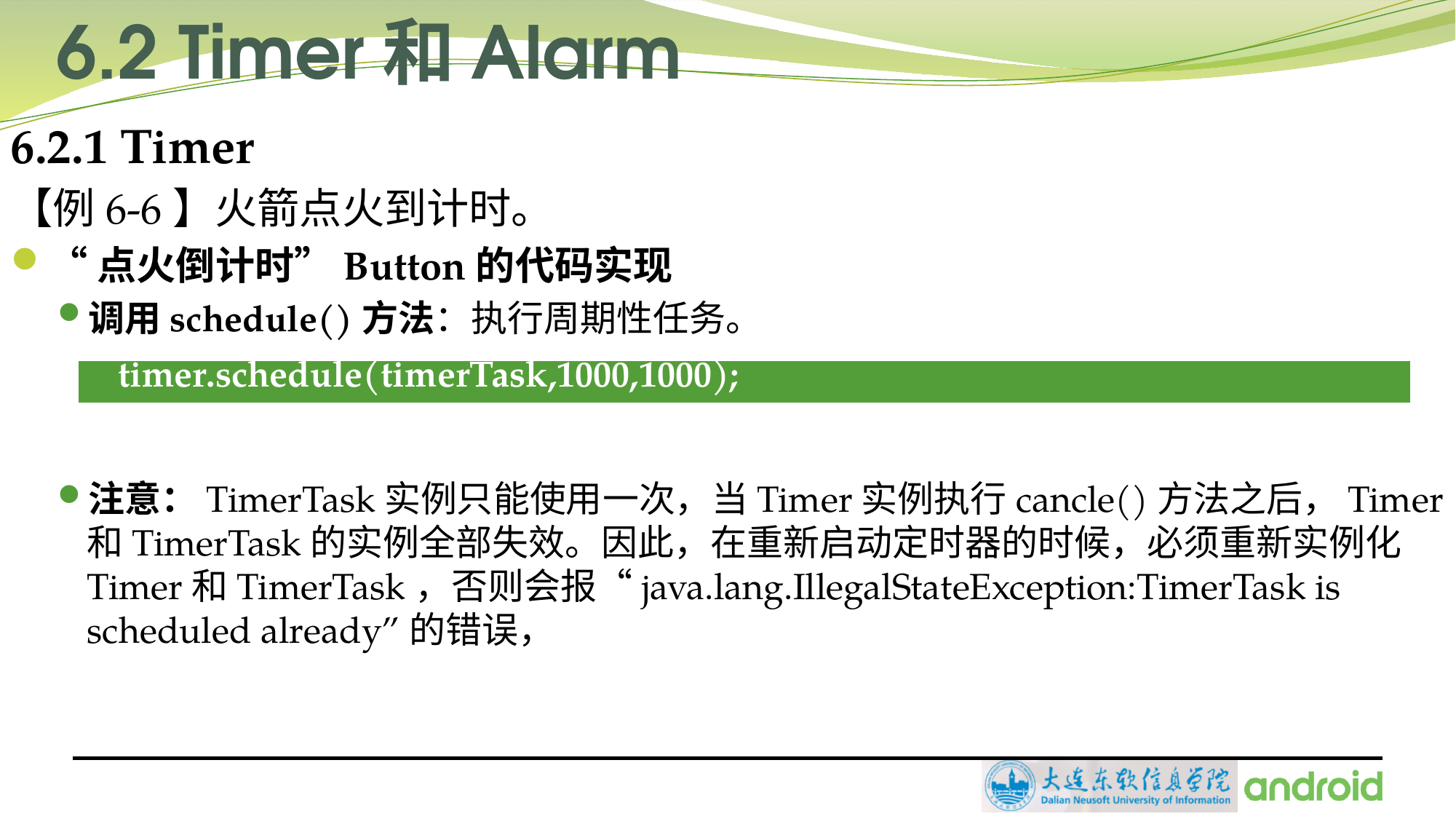

# 6.2 Timer和Alarm
6.2.1 Timer
【例6-6】火箭点火到计时。
“点火倒计时”Button的代码实现
调用schedule()方法：执行周期性任务。

注意：TimerTask实例只能使用一次，当Timer实例执行cancle()方法之后，Timer和TimerTask的实例全部失效。因此，在重新启动定时器的时候，必须重新实例化Timer和TimerTask，否则会报“java.lang.IllegalStateException:TimerTask is scheduled already”的错误，

| timer.schedule(timerTask,1000,1000); |
| --- |